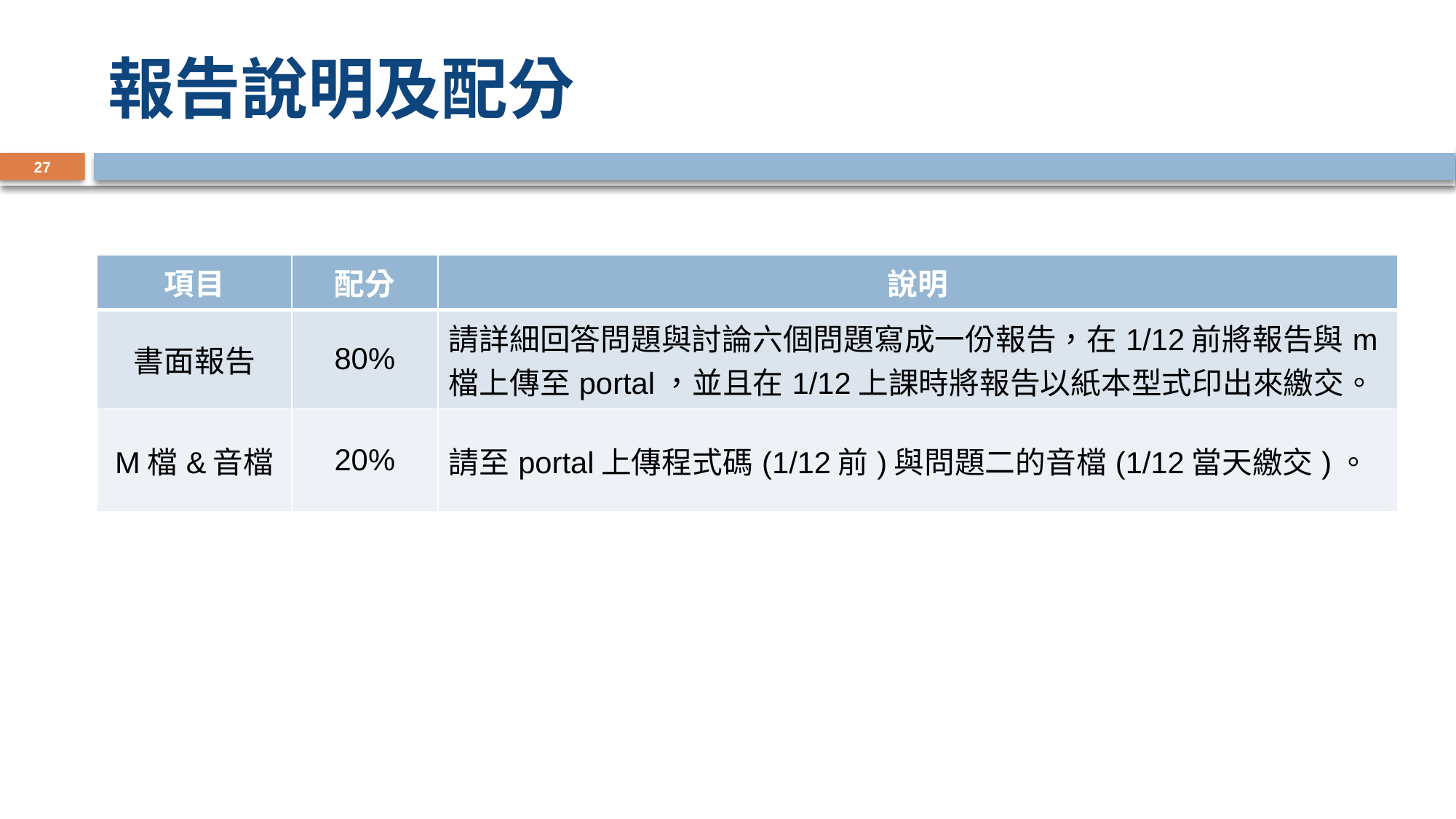

# 報告說明及配分
27
| 項目 | 配分 | 說明 |
| --- | --- | --- |
| 書面報告 | 80% | 請詳細回答問題與討論六個問題寫成一份報告，在1/12前將報告與m檔上傳至portal，並且在1/12上課時將報告以紙本型式印出來繳交。 |
| M檔&音檔 | 20% | 請至portal上傳程式碼(1/12前)與問題二的音檔(1/12當天繳交)。 |